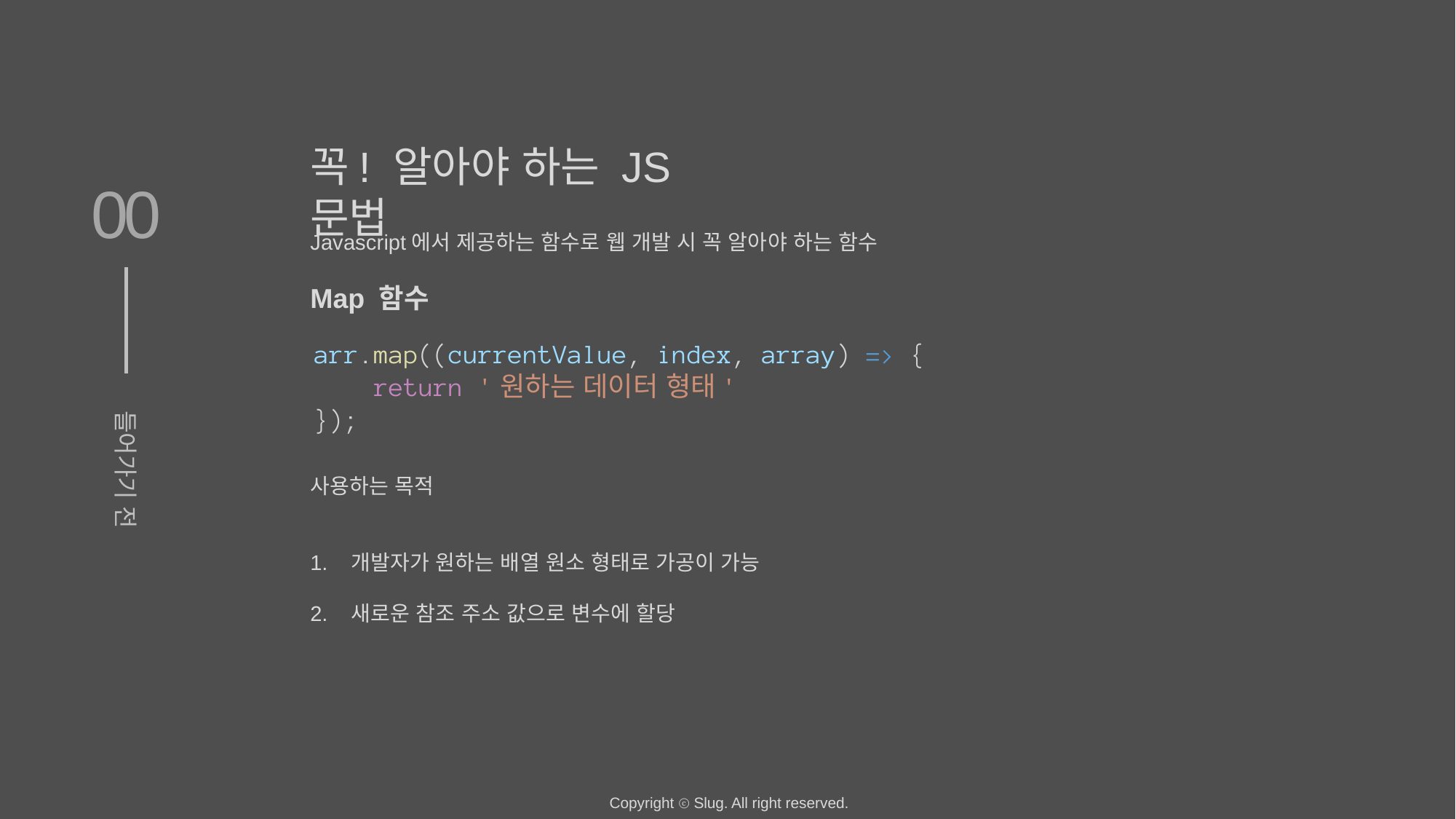

꼭! 알아야 하는 JS 문법
00
Javascript에서 제공하는 함수로 웹 개발 시 꼭 알아야 하는 함수
Map 함수
arr.map((currentValue, index, array) => {
    return '원하는 데이터 형태'
});
사용하는 목적

개발자가 원하는 배열 원소 형태로 가공이 가능
새로운 참조 주소 값으로 변수에 할당

들어가기 전
Copyright ⓒ Slug. All right reserved.